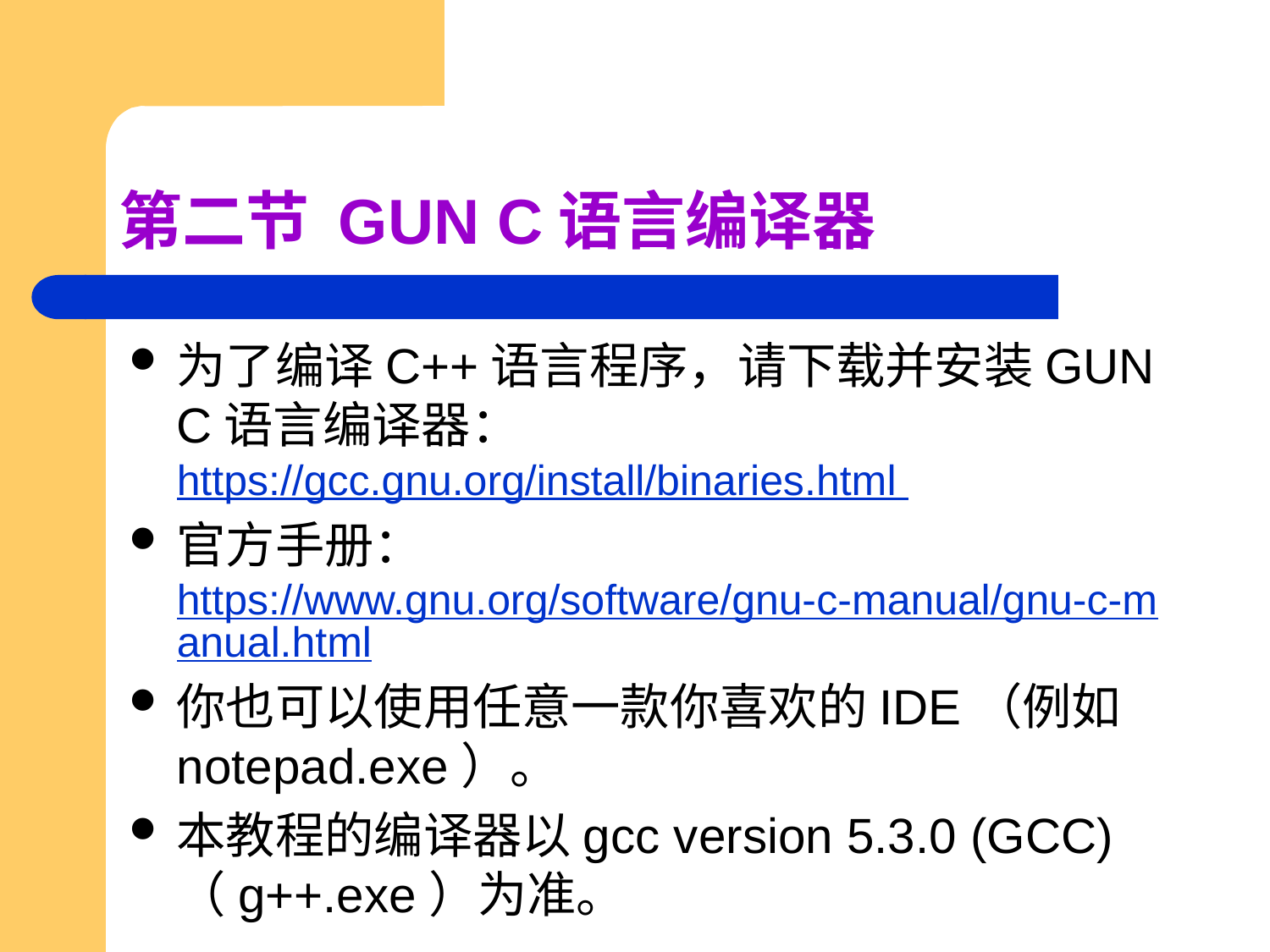

# 第二节 GUN C语言编译器
为了编译C++语言程序，请下载并安装GUN C语言编译器：https://gcc.gnu.org/install/binaries.html
官方手册：https://www.gnu.org/software/gnu-c-manual/gnu-c-manual.html
你也可以使用任意一款你喜欢的IDE（例如notepad.exe）。
本教程的编译器以gcc version 5.3.0 (GCC)（g++.exe）为准。